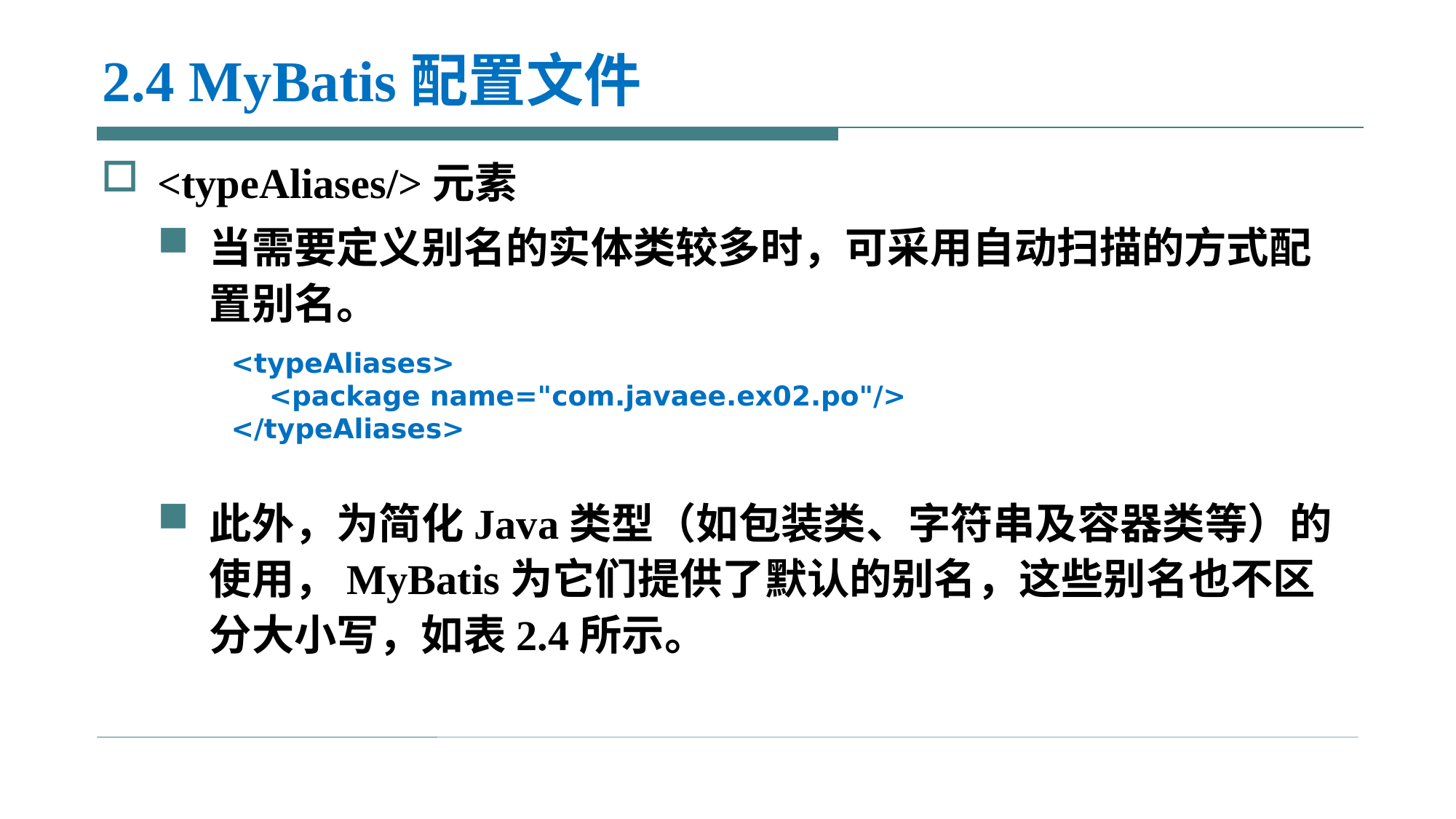

# 2.4 MyBatis配置文件
<typeAliases/>元素
当需要定义别名的实体类较多时，可采用自动扫描的方式配置别名。

此外，为简化Java类型（如包装类、字符串及容器类等）的使用，MyBatis为它们提供了默认的别名，这些别名也不区分大小写，如表2.4所示。
<typeAliases>
    <package name="com.javaee.ex02.po"/>
</typeAliases>
32